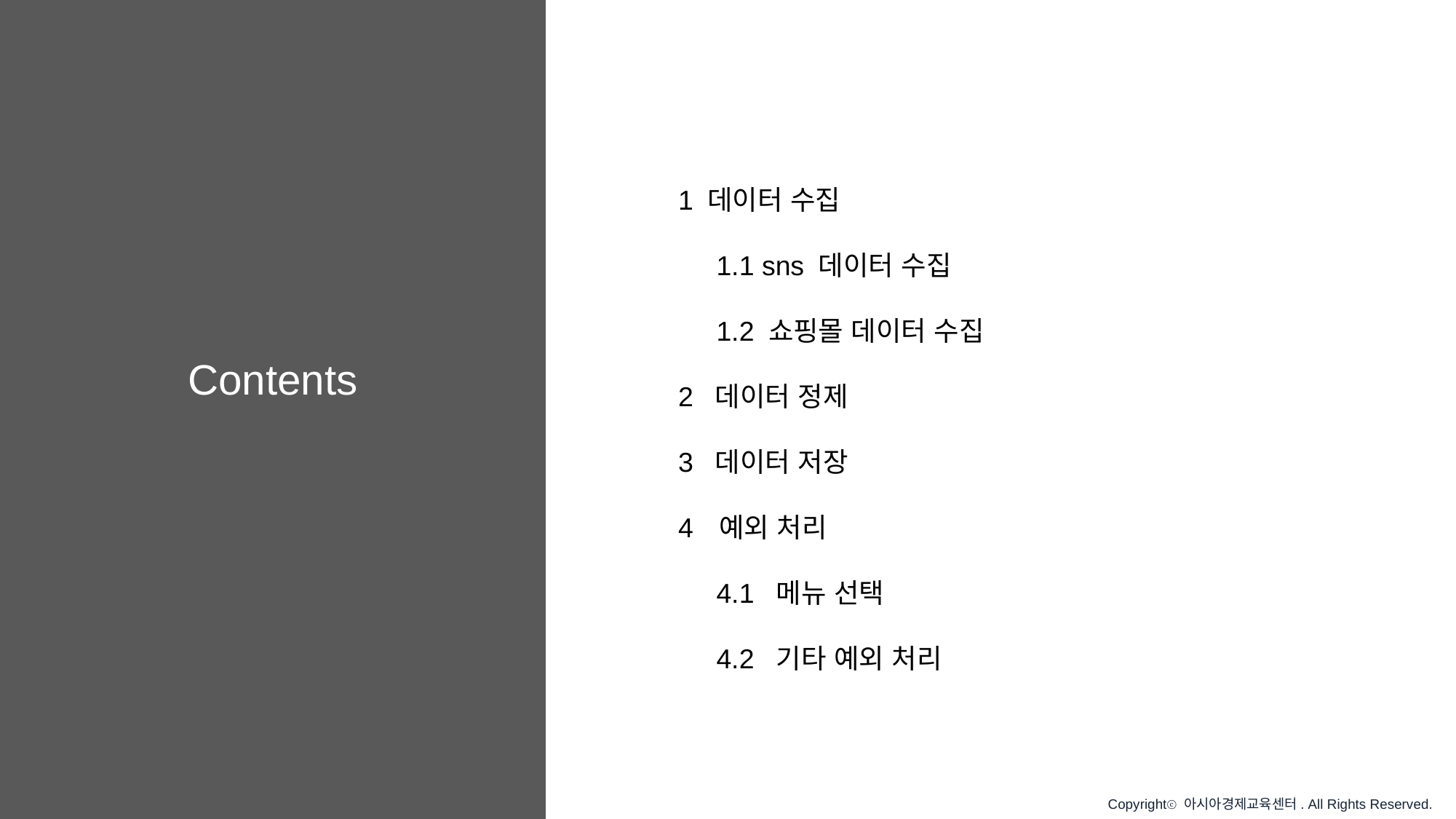

1 데이터 수집
     1.1 sns 데이터 수집
     1.2 쇼핑몰 데이터 수집
2  데이터 정제
3  데이터 저장
예외 처리
     4.1  메뉴 선택
     4.2  기타 예외 처리

# Contents